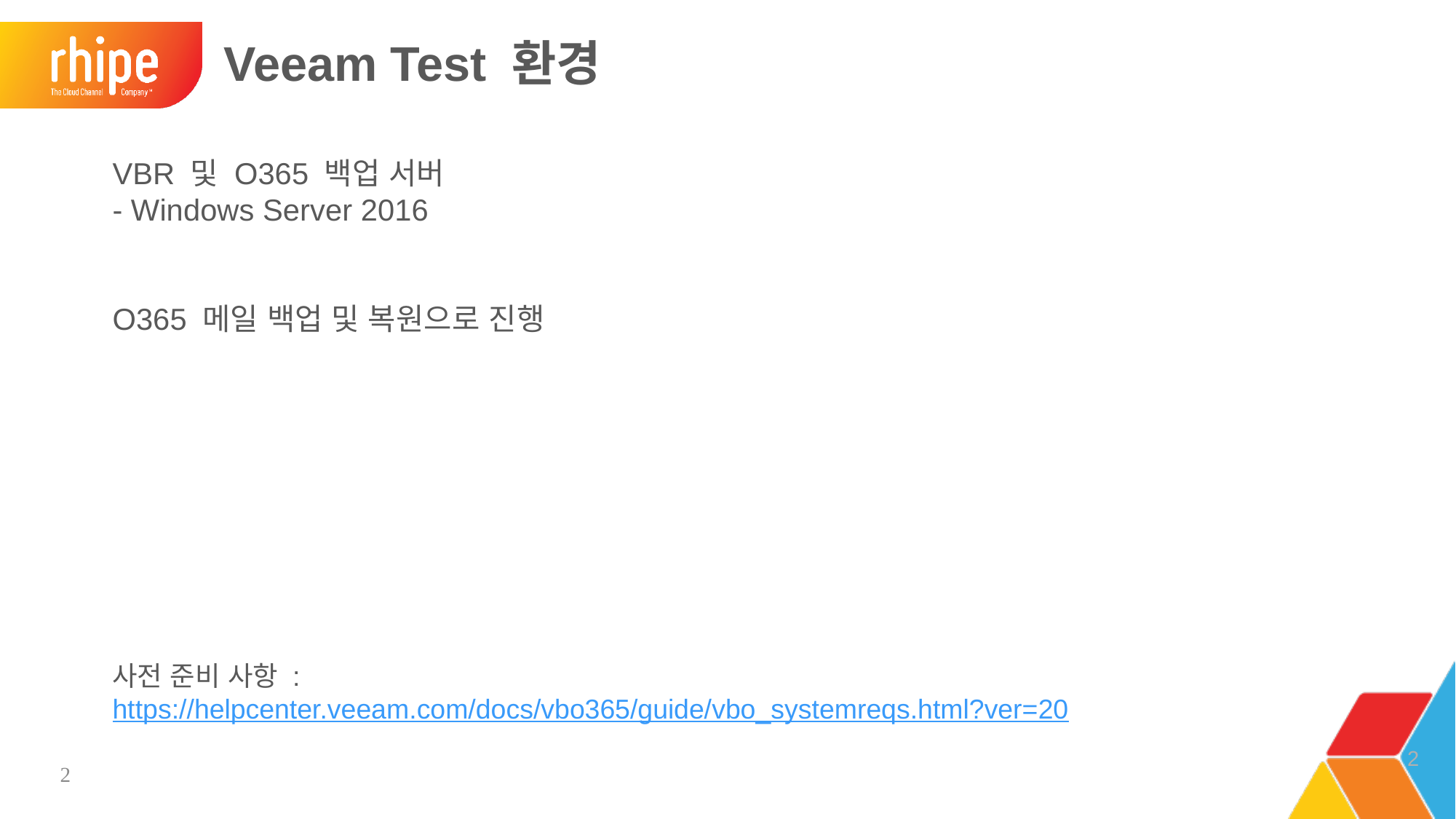

# Veeam Test 환경
VBR 및 O365 백업 서버
- Windows Server 2016

O365 메일 백업 및 복원으로 진행
사전 준비 사항 :
https://helpcenter.veeam.com/docs/vbo365/guide/vbo_systemreqs.html?ver=20
2
2